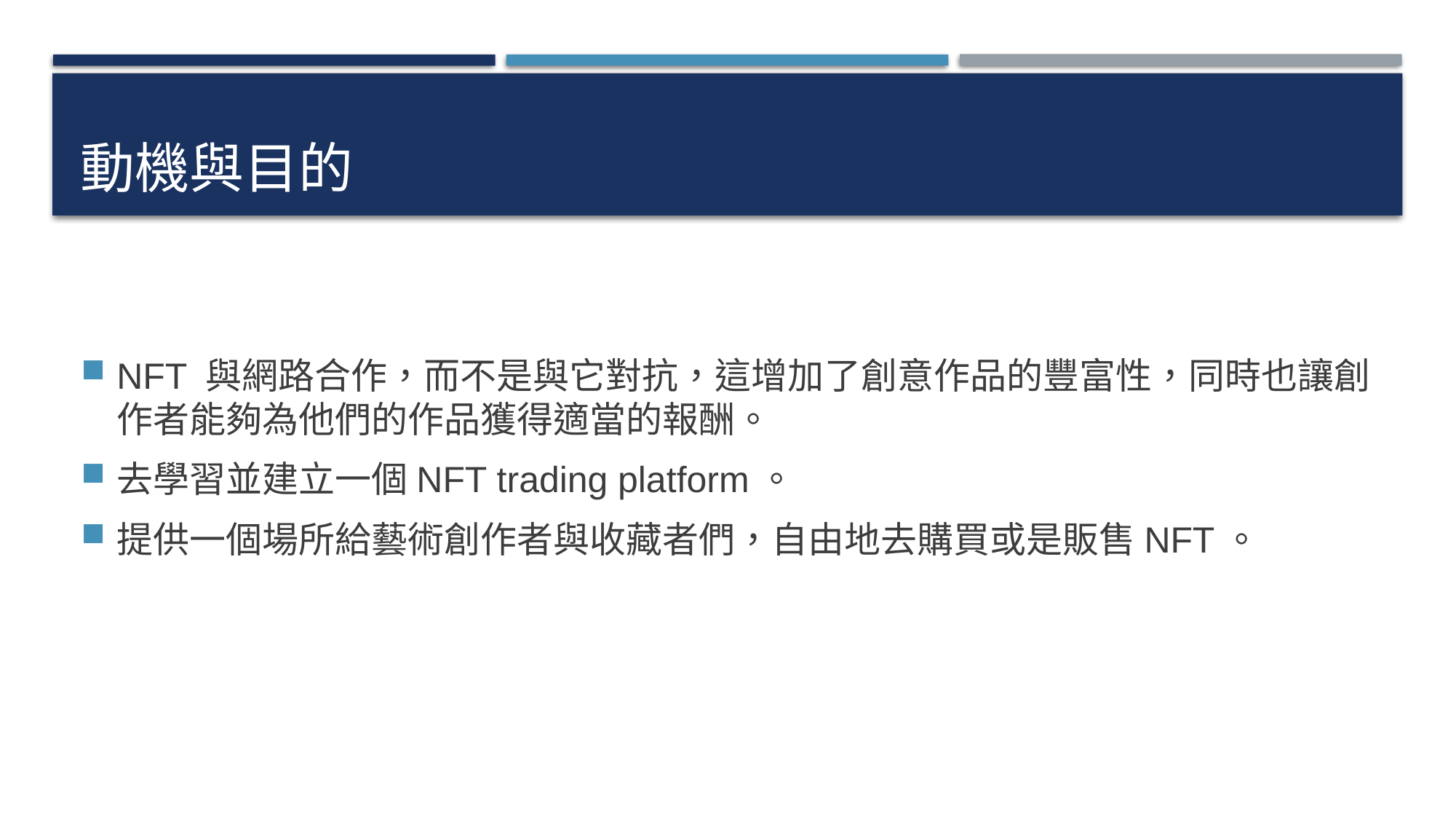

# 動機與目的
NFT 與網路合作，而不是與它對抗，這增加了創意作品的豐富性，同時也讓創作者能夠為他們的作品獲得適當的報酬。
去學習並建立一個NFT trading platform。
提供一個場所給藝術創作者與收藏者們，自由地去購買或是販售NFT。